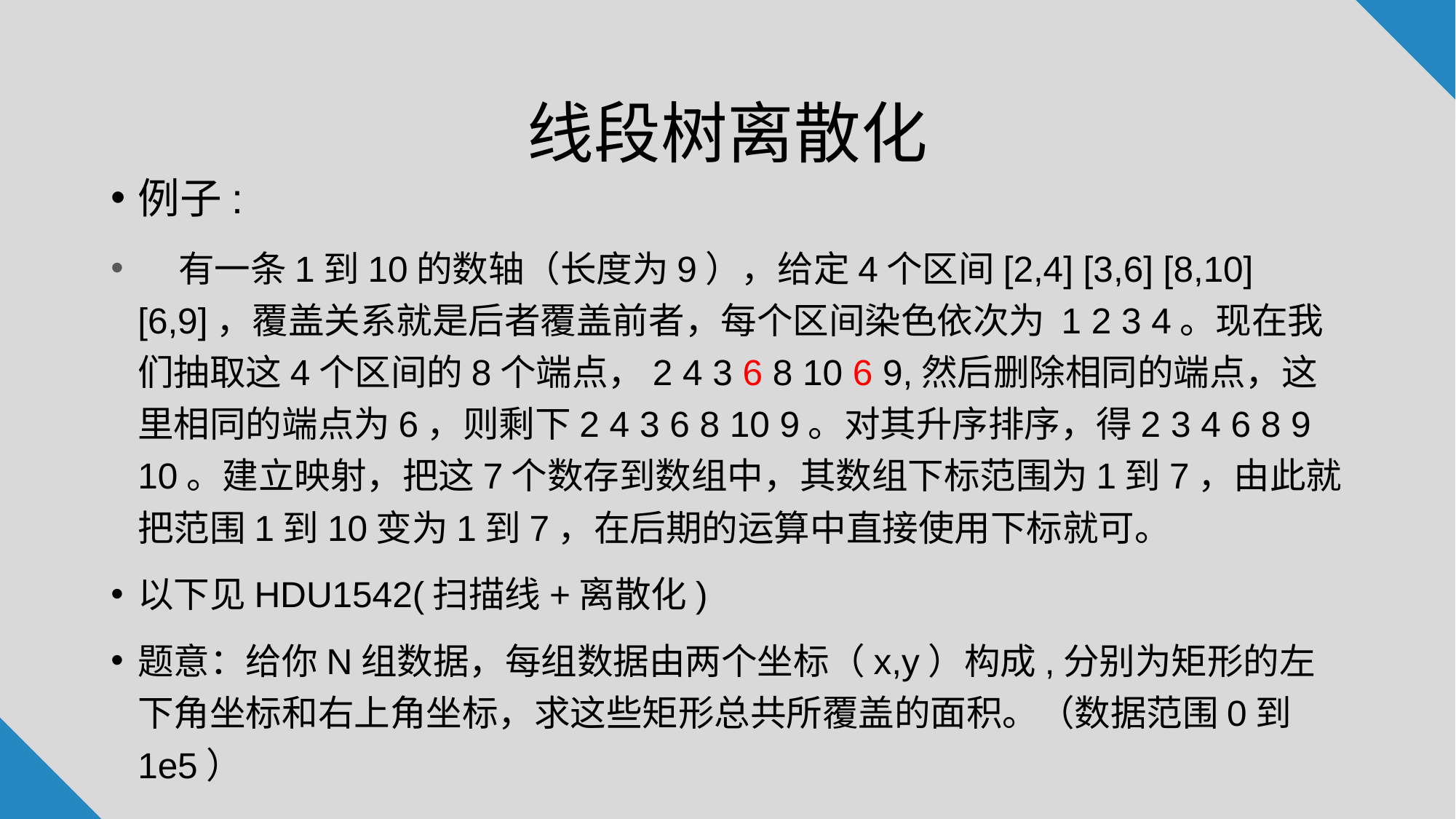

# 线段树离散化
例子:
    有一条1到10的数轴（长度为9），给定4个区间[2,4] [3,6] [8,10] [6,9]，覆盖关系就是后者覆盖前者，每个区间染色依次为 1 2 3 4。现在我们抽取这4个区间的8个端点，2 4 3 6 8 10 6 9,然后删除相同的端点，这里相同的端点为6，则剩下2 4 3 6 8 10 9。对其升序排序，得2 3 4 6 8 9 10。建立映射，把这7个数存到数组中，其数组下标范围为1到7，由此就把范围1到10变为1到7，在后期的运算中直接使用下标就可。
以下见HDU1542(扫描线+离散化)
题意：给你N组数据，每组数据由两个坐标（x,y）构成,分别为矩形的左下角坐标和右上角坐标，求这些矩形总共所覆盖的面积。（数据范围0到1e5）